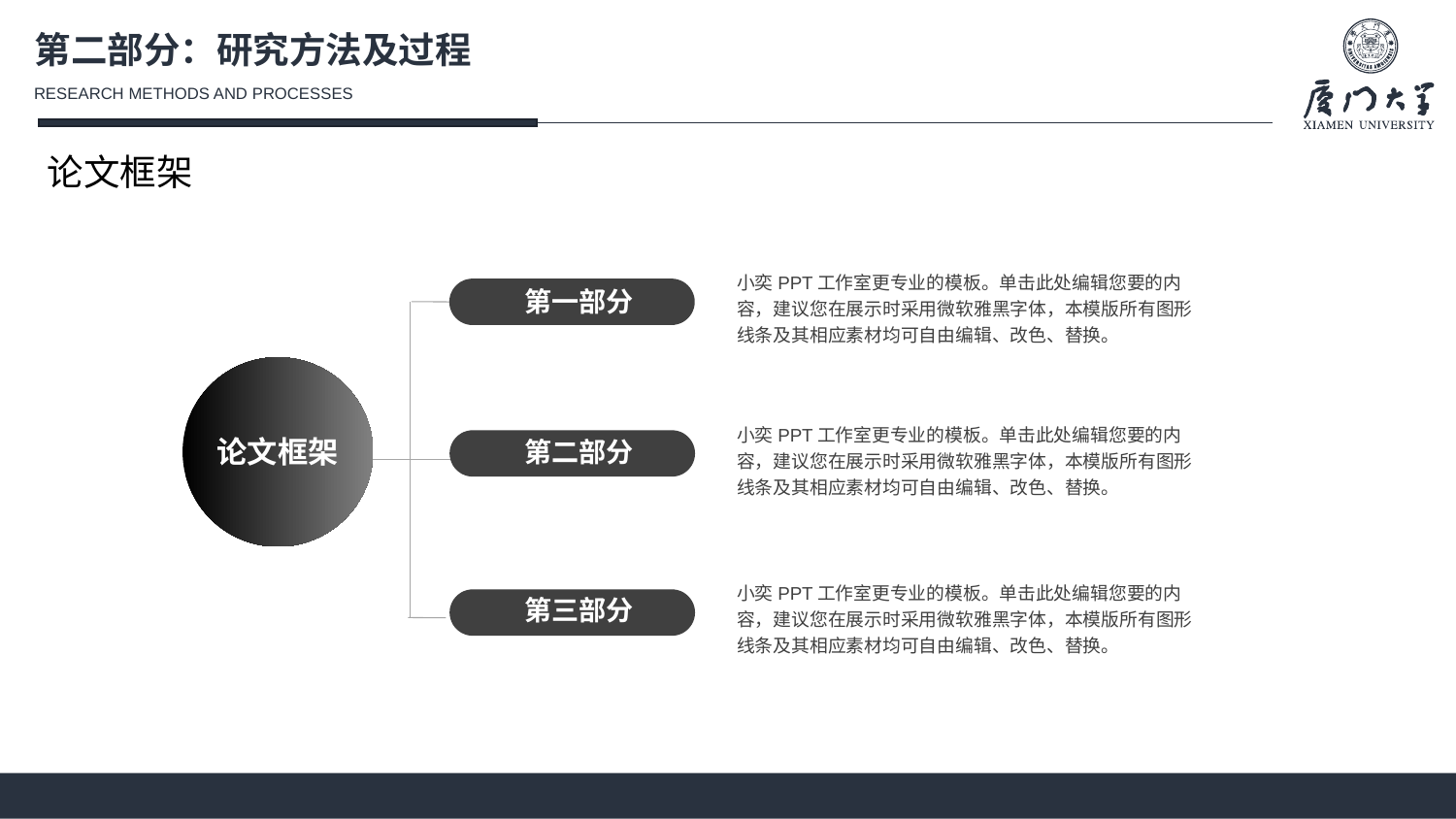

第二部分：研究方法及过程
RESEARCH METHODS AND PROCESSES
论文框架
小奕PPT工作室更专业的模板。单击此处编辑您要的内容，建议您在展示时采用微软雅黑字体，本模版所有图形线条及其相应素材均可自由编辑、改色、替换。

第一部分

小奕PPT工作室更专业的模板。单击此处编辑您要的内容，建议您在展示时采用微软雅黑字体，本模版所有图形线条及其相应素材均可自由编辑、改色、替换。
论文框架
第二部分

小奕PPT工作室更专业的模板。单击此处编辑您要的内容，建议您在展示时采用微软雅黑字体，本模版所有图形线条及其相应素材均可自由编辑、改色、替换。
第三部分